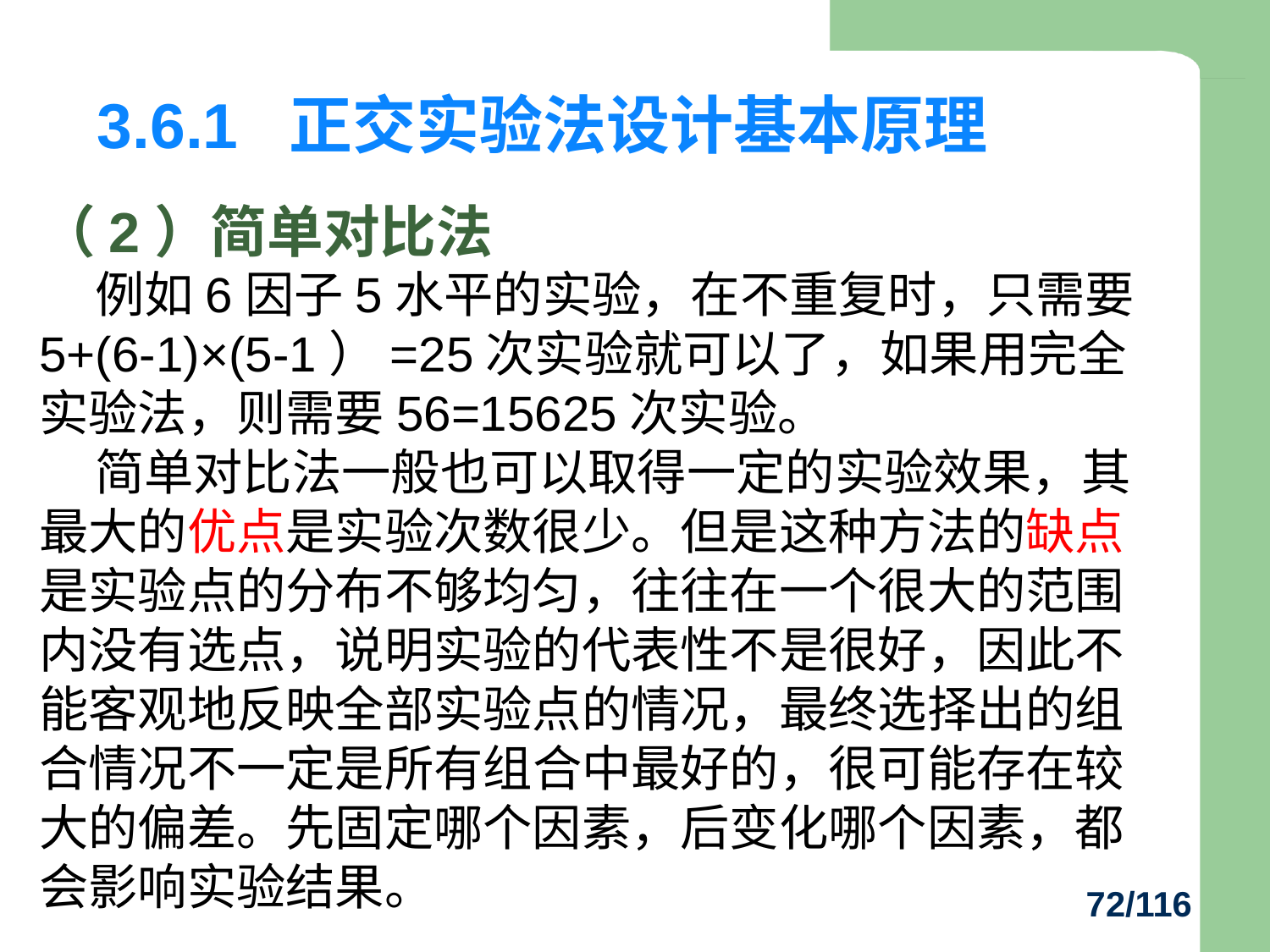

# 3.6.1  正交实验法设计基本原理
（2）简单对比法
    例如6因子5水平的实验，在不重复时，只需要5+(6-1)×(5-1）=25次实验就可以了，如果用完全实验法，则需要56=15625次实验。
    简单对比法一般也可以取得一定的实验效果，其最大的优点是实验次数很少。但是这种方法的缺点是实验点的分布不够均匀，往往在一个很大的范围内没有选点，说明实验的代表性不是很好，因此不能客观地反映全部实验点的情况，最终选择出的组合情况不一定是所有组合中最好的，很可能存在较大的偏差。先固定哪个因素，后变化哪个因素，都会影响实验结果。
72/116